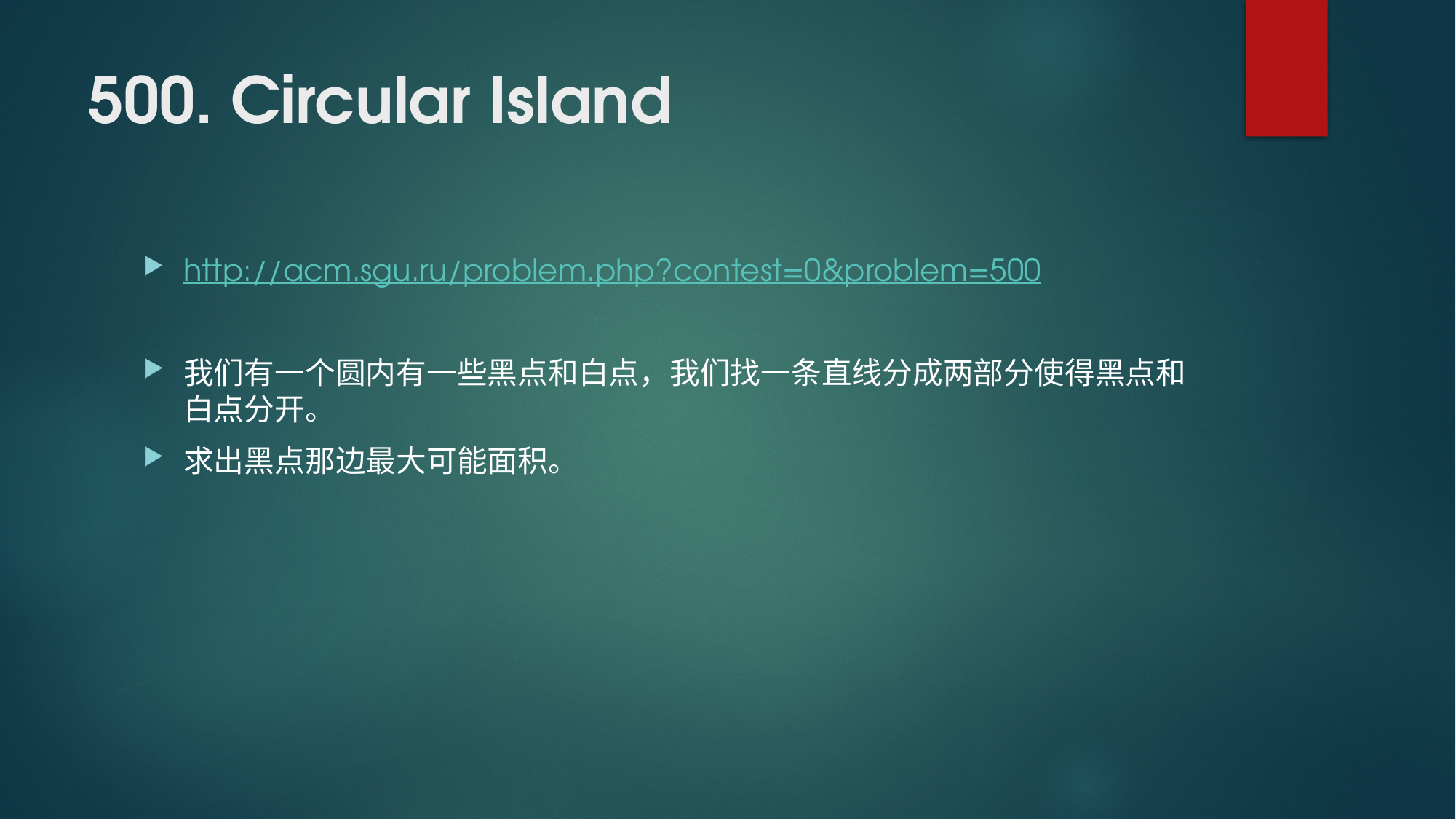

# 500. Circular Island
http://acm.sgu.ru/problem.php?contest=0&problem=500

我们有一个圆内有一些黑点和白点，我们找一条直线分成两部分使得黑点和白点分开。
求出黑点那边最大可能面积。